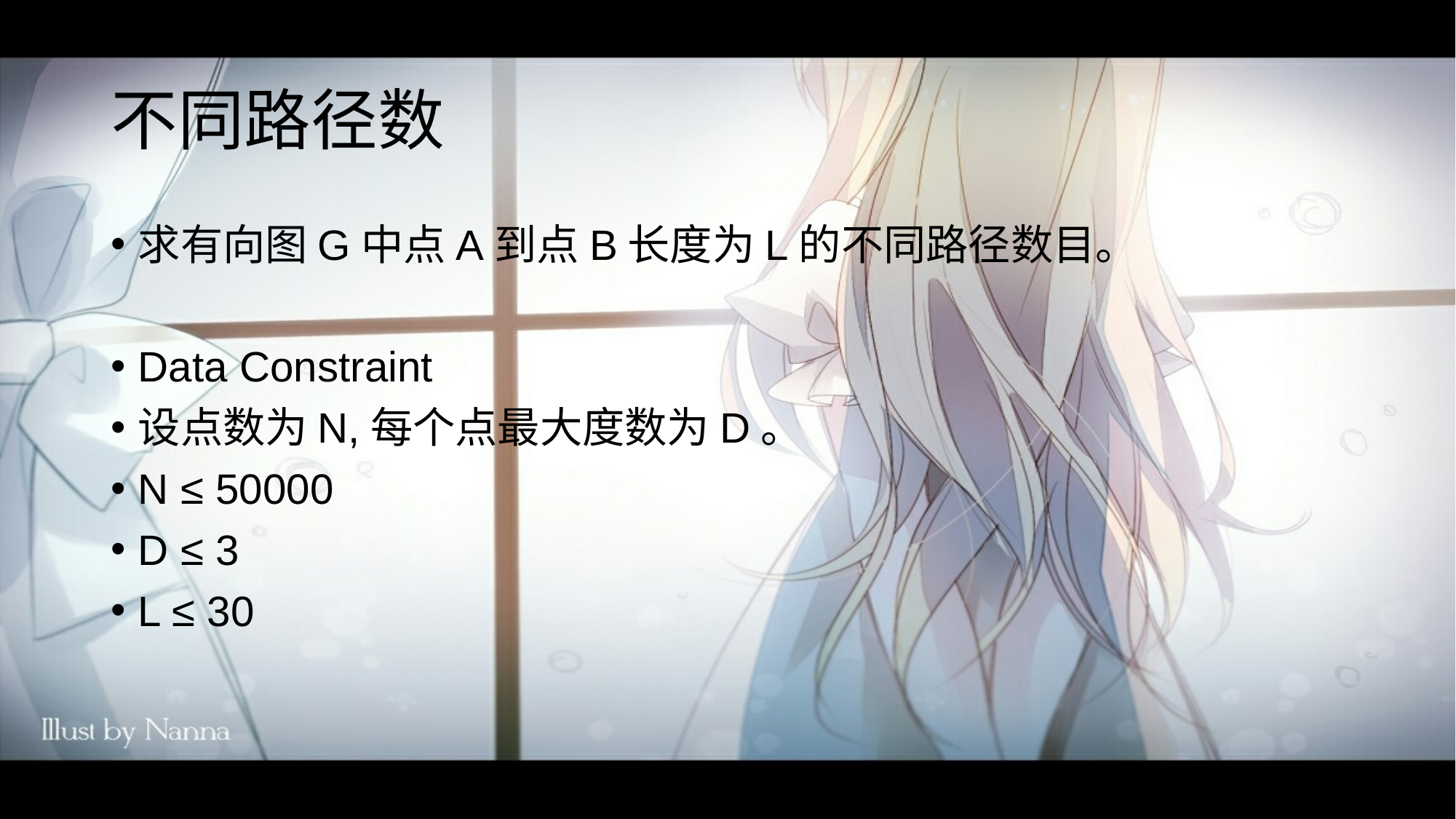

# 不同路径数
求有向图G中点A到点B长度为L的不同路径数目。

Data Constraint
设点数为N,每个点最大度数为D。
N ≤ 50000
D ≤ 3
L ≤ 30